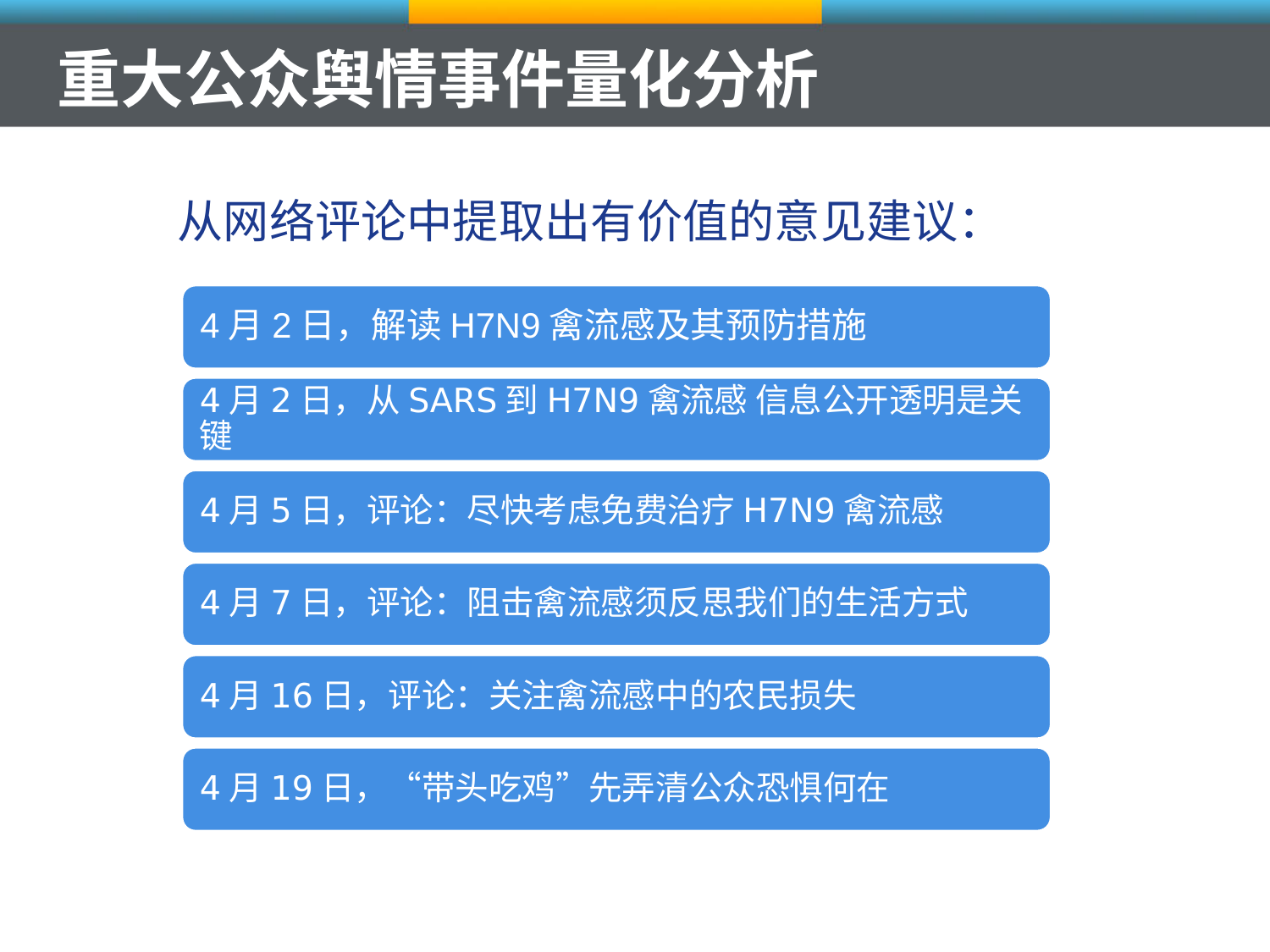

重大公众舆情事件量化分析

从网络评论中提取出有价值的意见建议：
4月2日，解读H7N9禽流感及其预防措施
4月2日，从SARS到H7N9禽流感 信息公开透明是关键
4月5日，评论：尽快考虑免费治疗H7N9禽流感
4月7日，评论：阻击禽流感须反思我们的生活方式
4月16日，评论：关注禽流感中的农民损失
4月19日，“带头吃鸡”先弄清公众恐惧何在